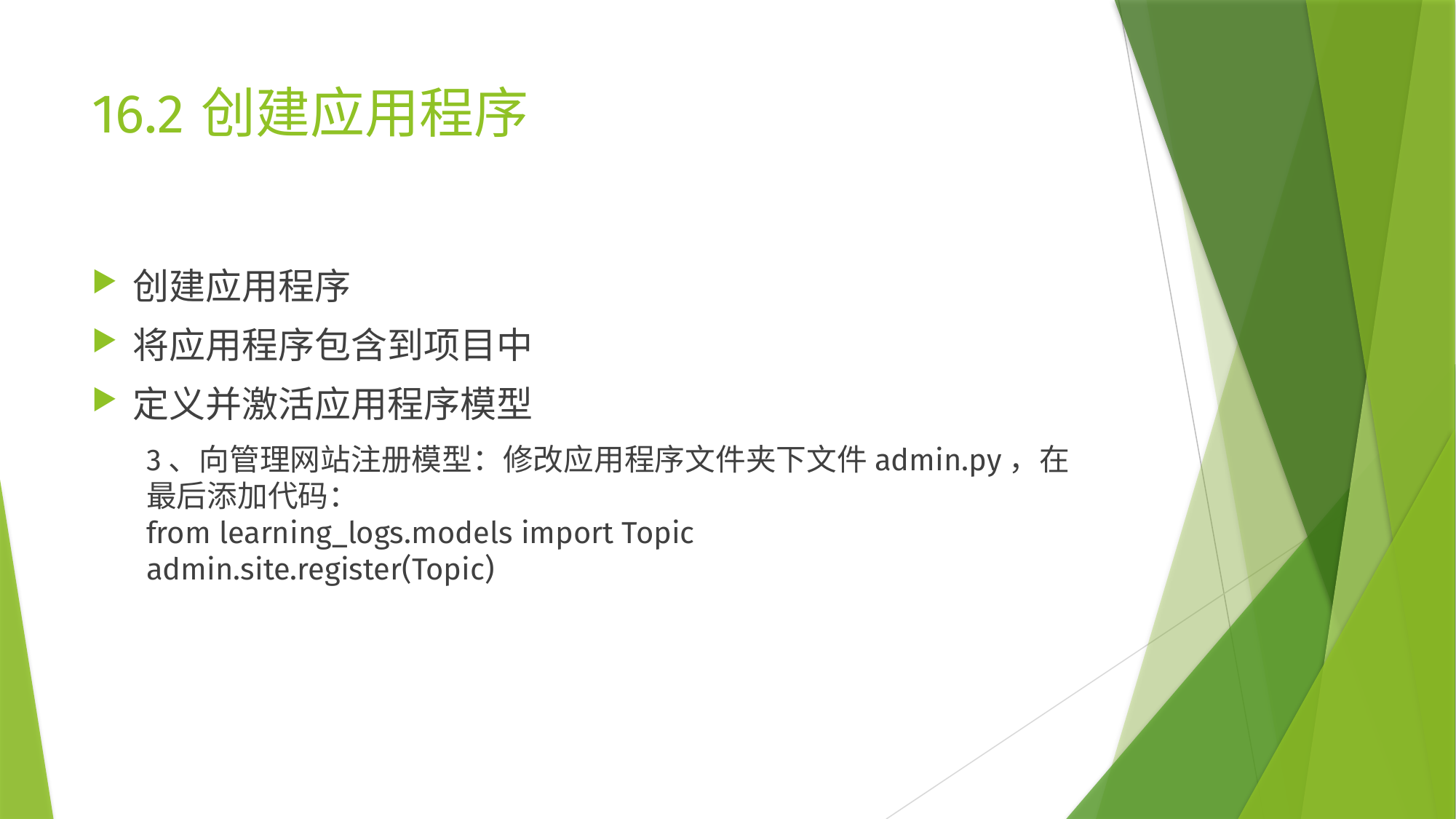

# 16.2	创建应用程序
创建应用程序
将应用程序包含到项目中
定义并激活应用程序模型
3、向管理网站注册模型：修改应用程序文件夹下文件admin.py，在最后添加代码：
from learning_logs.models import Topic
admin.site.register(Topic)